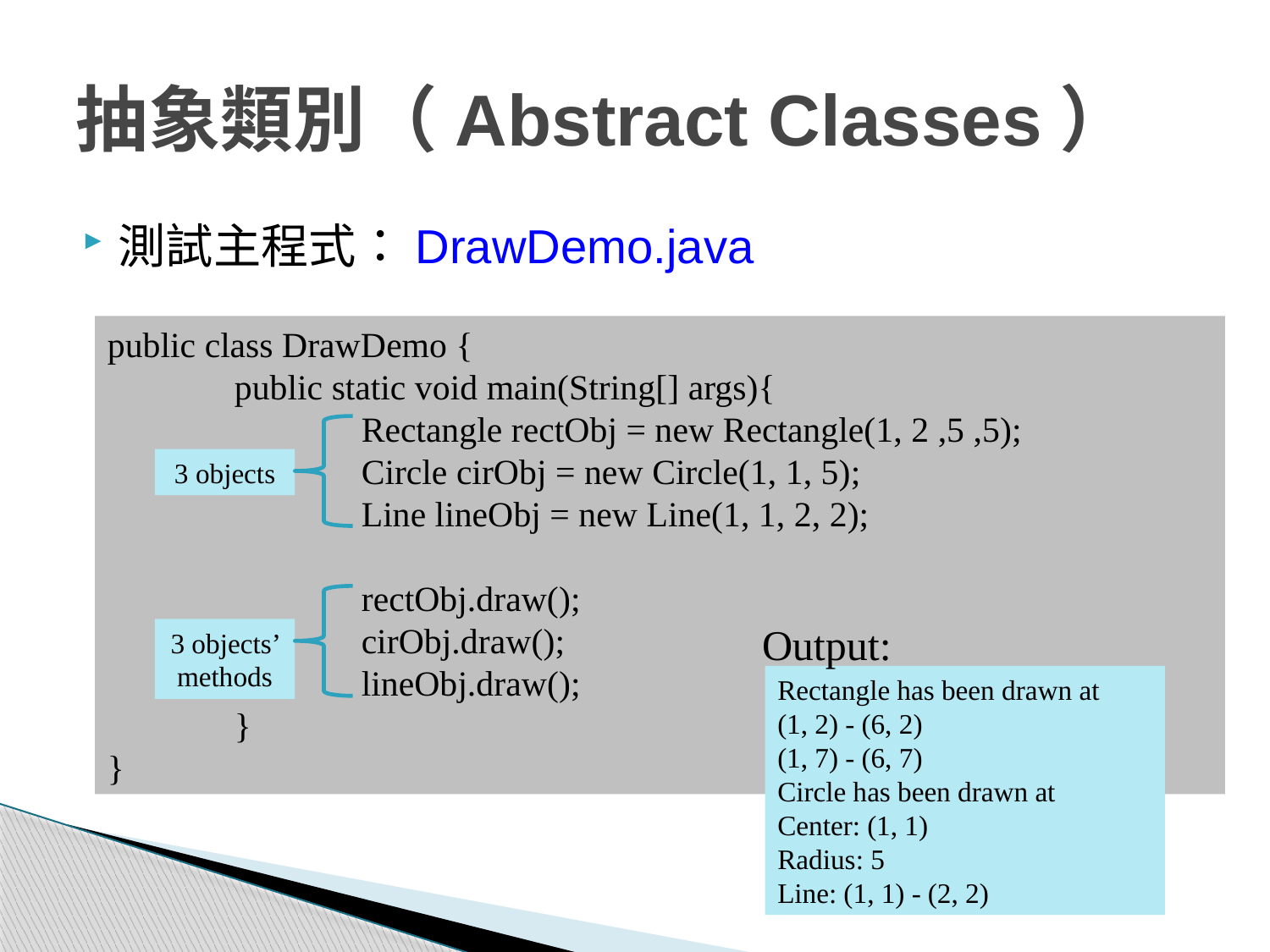

# 抽象類別（Abstract Classes）
測試主程式：DrawDemo.java
public class DrawDemo {
	public static void main(String[] args){
		Rectangle rectObj = new Rectangle(1, 2 ,5 ,5);
		Circle cirObj = new Circle(1, 1, 5);
		Line lineObj = new Line(1, 1, 2, 2);

		rectObj.draw();
		cirObj.draw();
		lineObj.draw();
	}
}

3 objects

Output:
3 objects’ methods
Rectangle has been drawn at
(1, 2) - (6, 2)
(1, 7) - (6, 7)
Circle has been drawn at
Center: (1, 1)
Radius: 5
Line: (1, 1) - (2, 2)